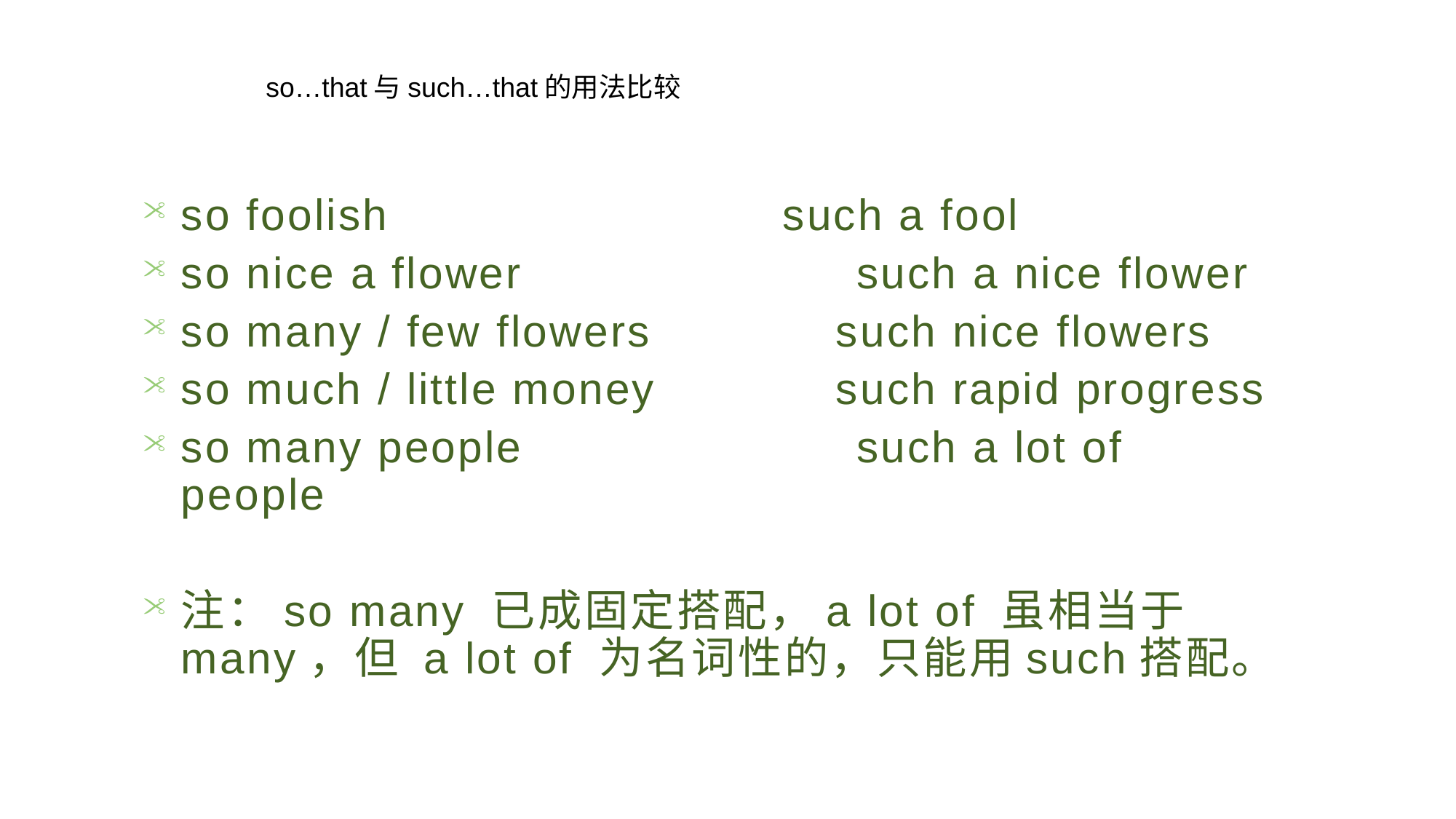

so…that与such…that的用法比较
so foolish		                   such a fool
so nice a flower		         such a nice flower
so many / few flowers		such nice flowers
so much / little money		such rapid progress
so many people		         such a lot of people

注：so many 已成固定搭配，a lot of 虽相当于 many，但 a lot of 为名词性的，只能用such搭配。